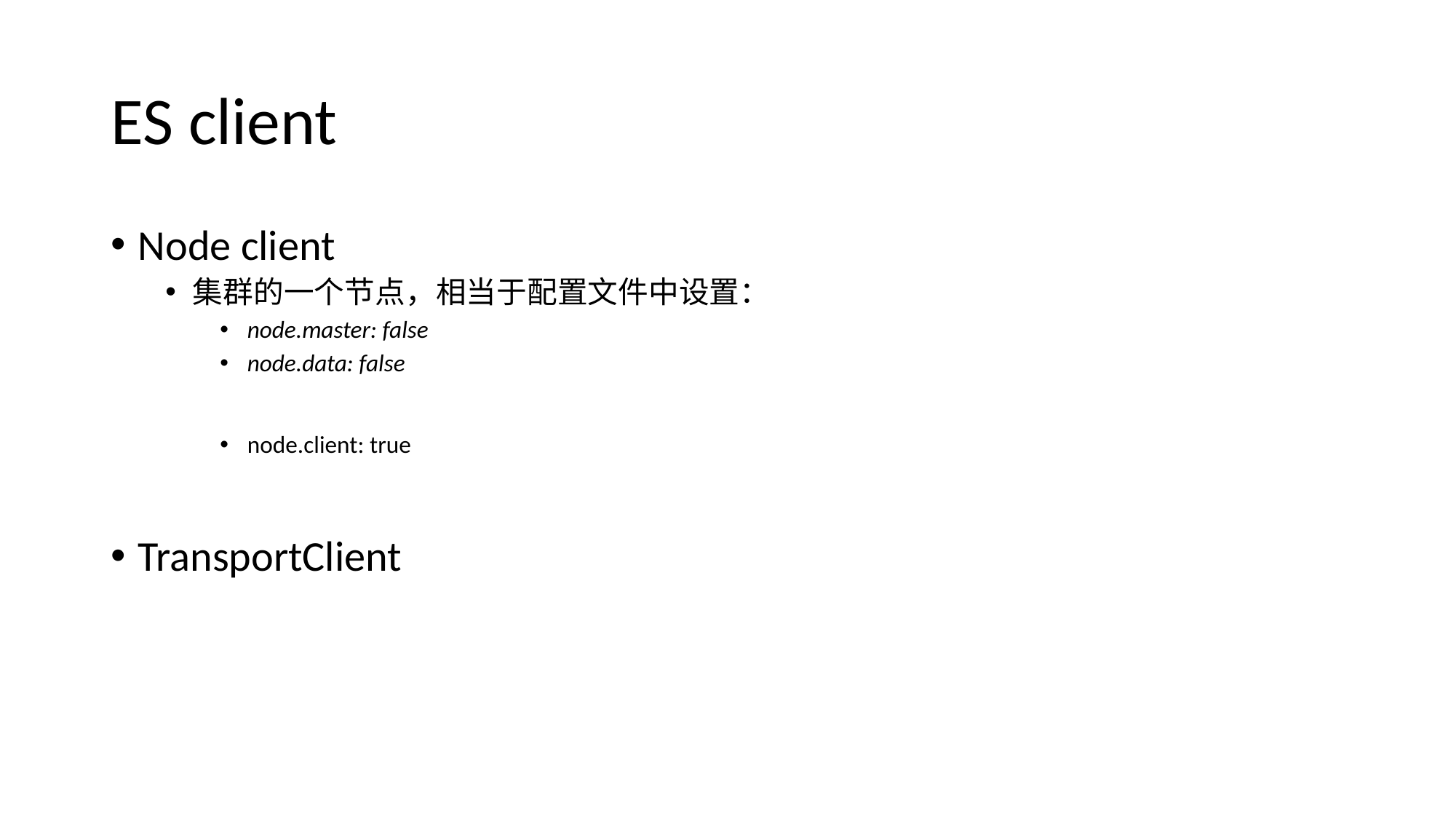

# ES client
Node client
集群的一个节点，相当于配置文件中设置：
node.master: false
node.data: false

node.client: true

TransportClient